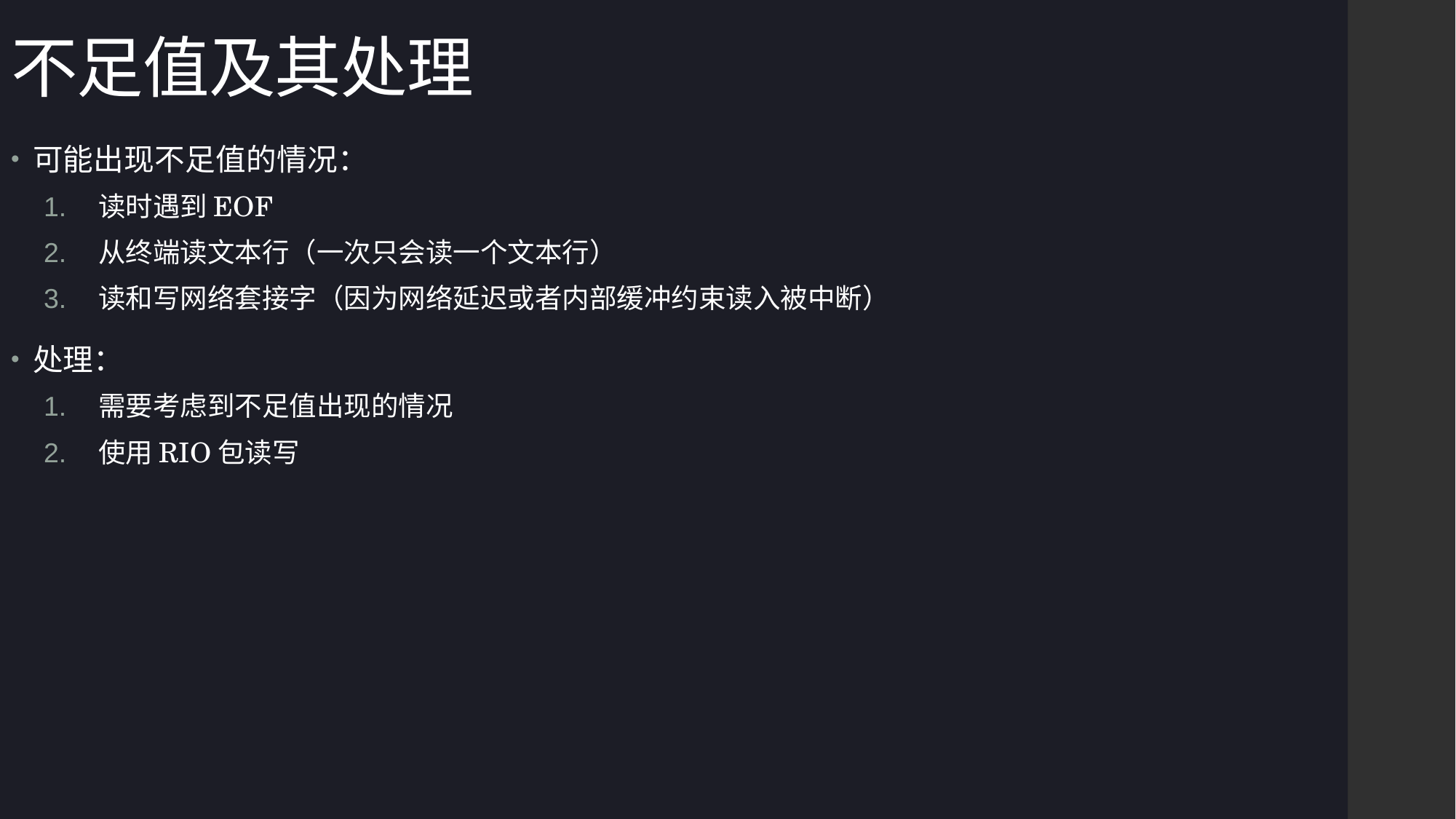

# 不足值及其处理
可能出现不足值的情况：
读时遇到EOF
从终端读文本行（一次只会读一个文本行）
读和写网络套接字（因为网络延迟或者内部缓冲约束读入被中断）
处理：
需要考虑到不足值出现的情况
使用RIO包读写